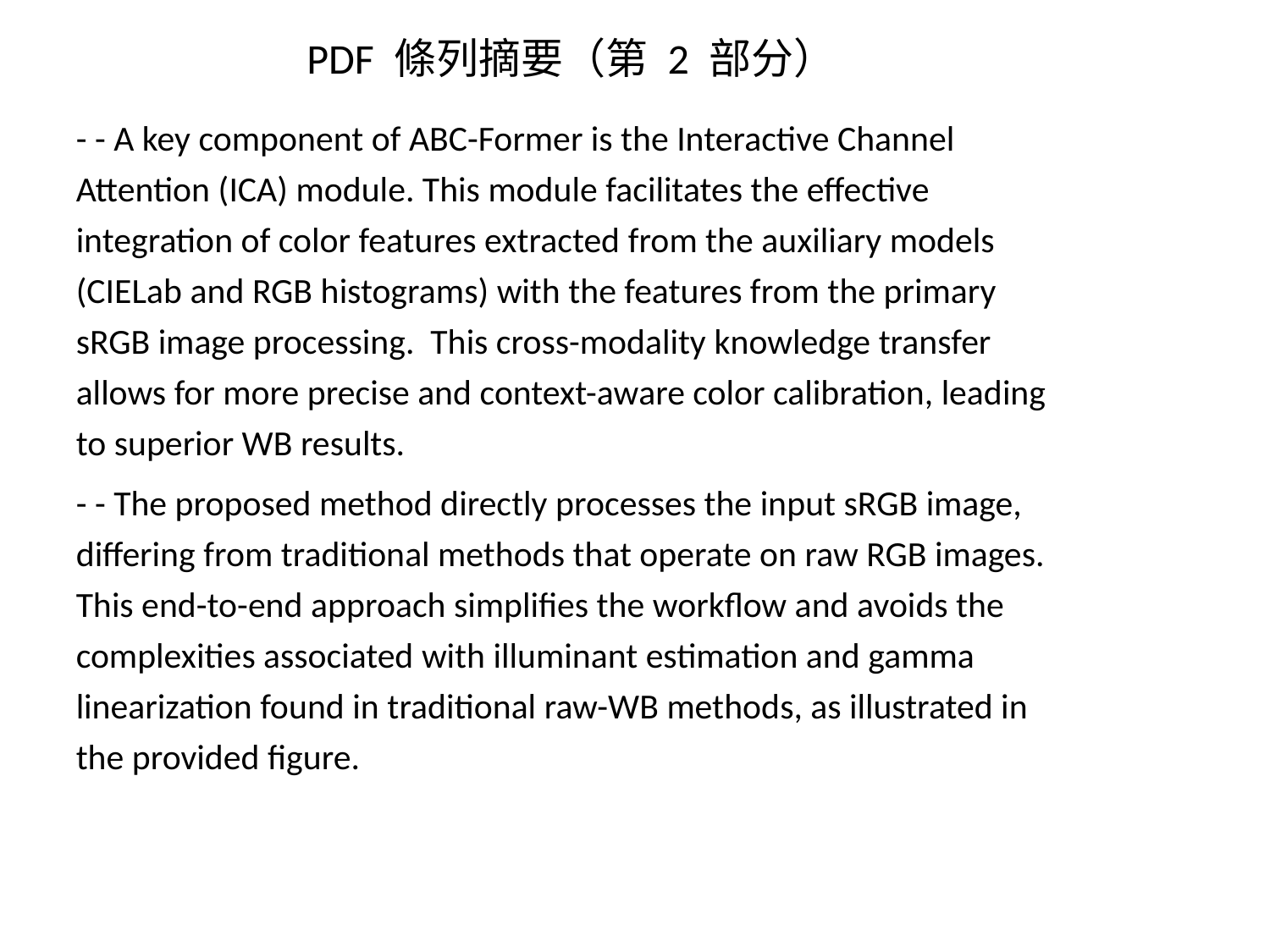

PDF 條列摘要（第 2 部分）

- - A key component of ABC-Former is the Interactive Channel Attention (ICA) module. This module facilitates the effective integration of color features extracted from the auxiliary models (CIELab and RGB histograms) with the features from the primary sRGB image processing.  This cross-modality knowledge transfer allows for more precise and context-aware color calibration, leading to superior WB results.
- - The proposed method directly processes the input sRGB image, differing from traditional methods that operate on raw RGB images.  This end-to-end approach simplifies the workflow and avoids the complexities associated with illuminant estimation and gamma linearization found in traditional raw-WB methods, as illustrated in the provided figure.